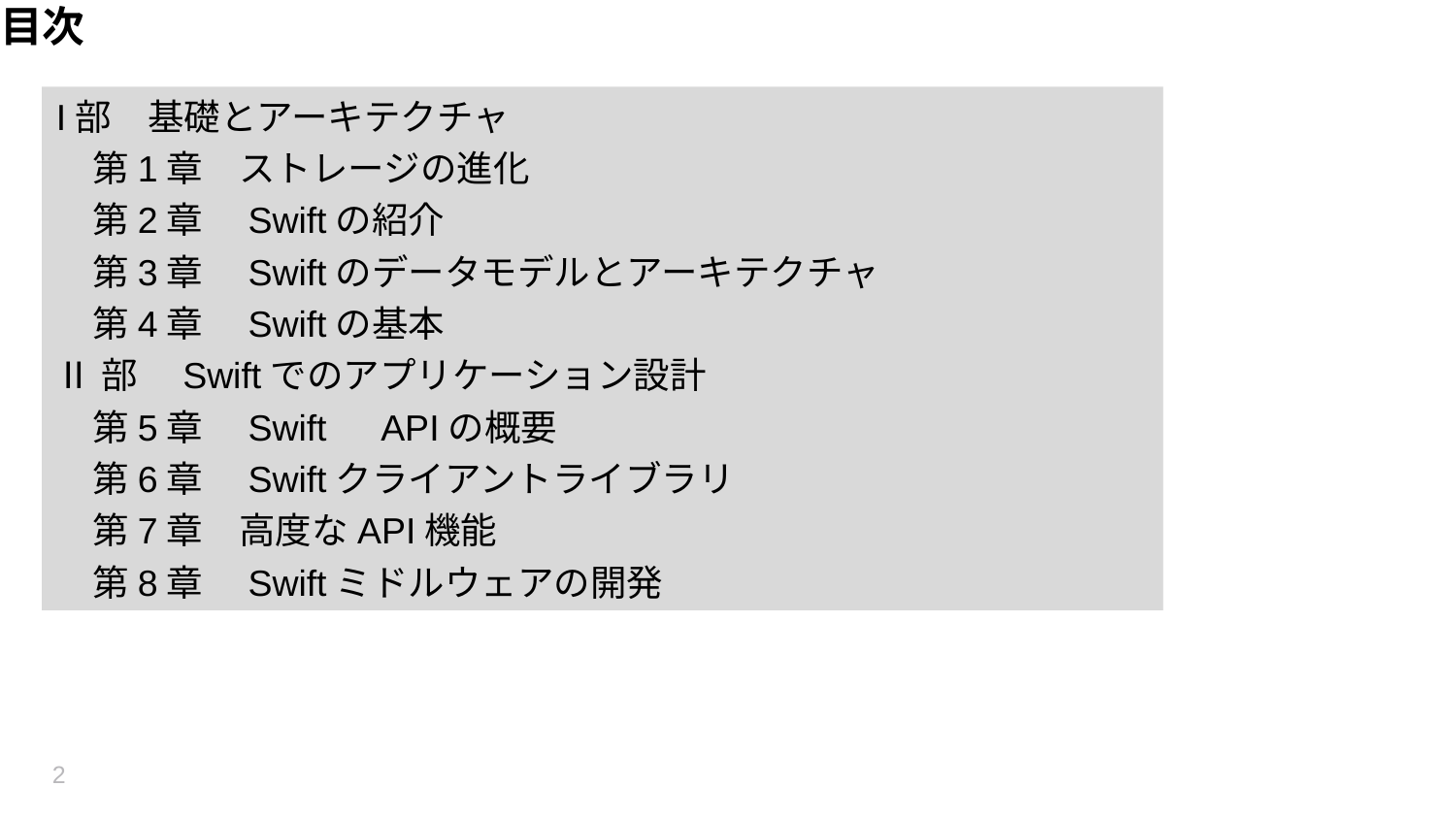

# 目次

I部　基礎とアーキテクチャ
　第1章　ストレージの進化
　第2章　Swiftの紹介
　第3章　Swiftのデータモデルとアーキテクチャ
　第4章　Swiftの基本
Ⅱ部　Swiftでのアプリケーション設計
　第5章　Swift　APIの概要
　第6章　Swiftクライアントライブラリ
　第7章　高度なAPI機能
　第8章　Swiftミドルウェアの開発